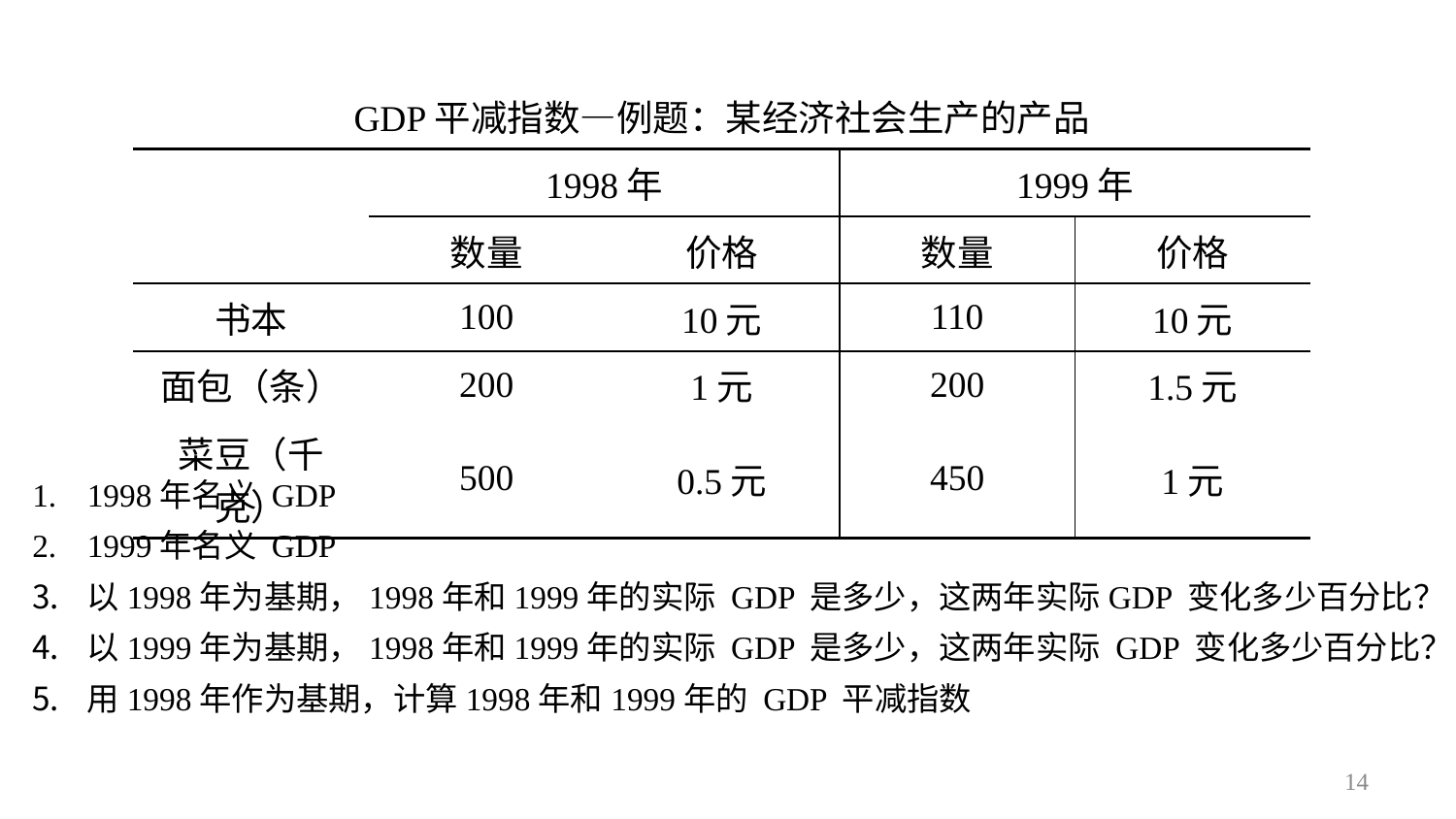

| GDP平减指数—例题：某经济社会生产的产品 |  |  |  |  |
| --- | --- | --- | --- | --- |
|  | 1998年 |  | 1999年 |  |
|  | 数量 | 价格 | 数量 | 价格 |
| 书本 | 100 | 10元 | 110 | 10元 |
| 面包（条） | 200 | 1元 | 200 | 1.5元 |
| 菜豆（千克） | 500 | 0.5元 | 450 | 1元 |
1998年名义 GDP
1999年名义 GDP
以1998年为基期，1998年和1999年的实际 GDP 是多少，这两年实际GDP 变化多少百分比？
以1999年为基期，1998年和1999年的实际 GDP 是多少，这两年实际 GDP 变化多少百分比？
用1998年作为基期，计算1998年和1999年的 GDP 平减指数
14